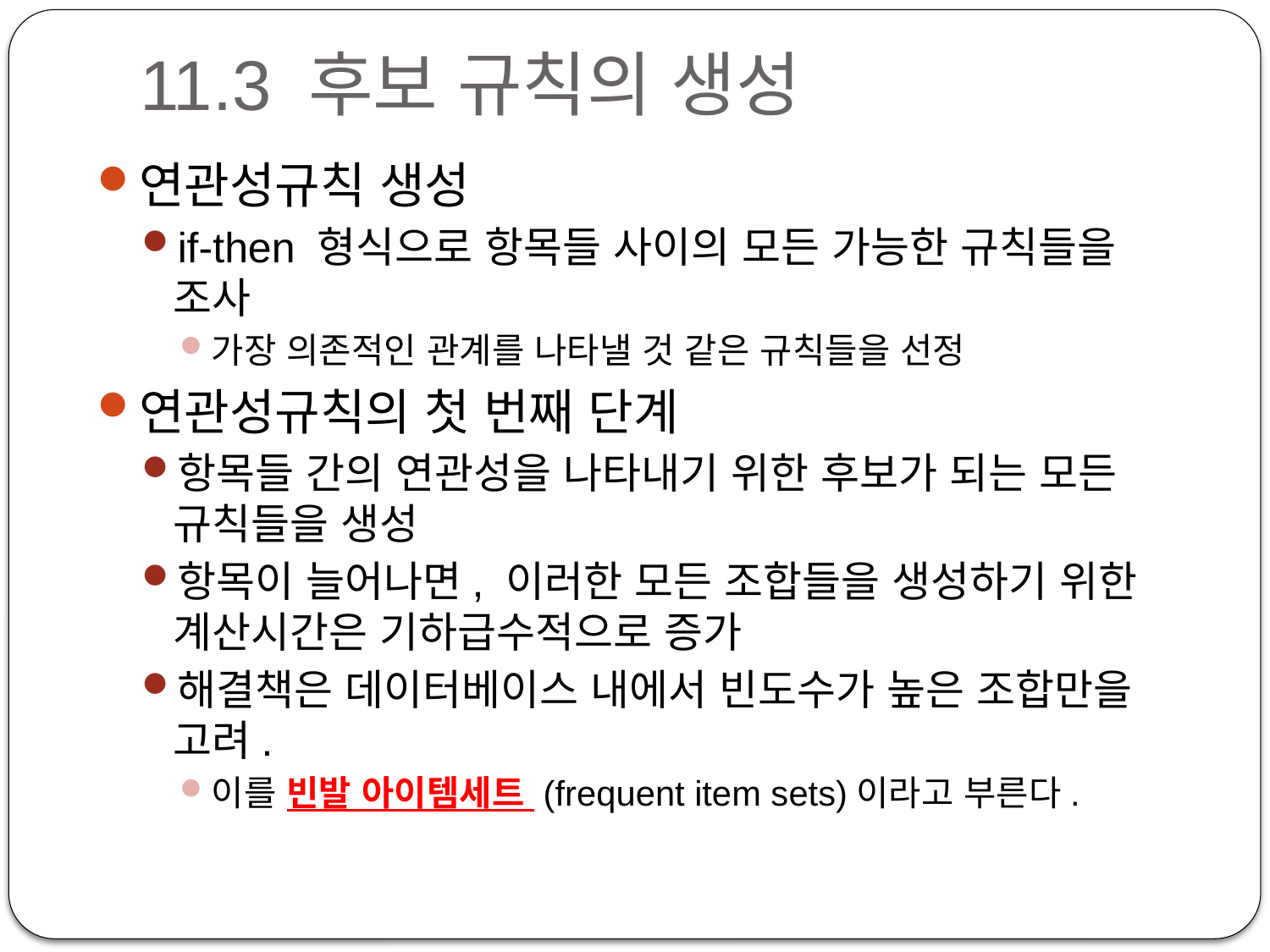

# 11.3 후보 규칙의 생성
연관성규칙 생성
if-then 형식으로 항목들 사이의 모든 가능한 규칙들을 조사
가장 의존적인 관계를 나타낼 것 같은 규칙들을 선정
연관성규칙의 첫 번째 단계
항목들 간의 연관성을 나타내기 위한 후보가 되는 모든 규칙들을 생성
항목이 늘어나면, 이러한 모든 조합들을 생성하기 위한 계산시간은 기하급수적으로 증가
해결책은 데이터베이스 내에서 빈도수가 높은 조합만을 고려.
이를 빈발 아이템세트 (frequent item sets)이라고 부른다.